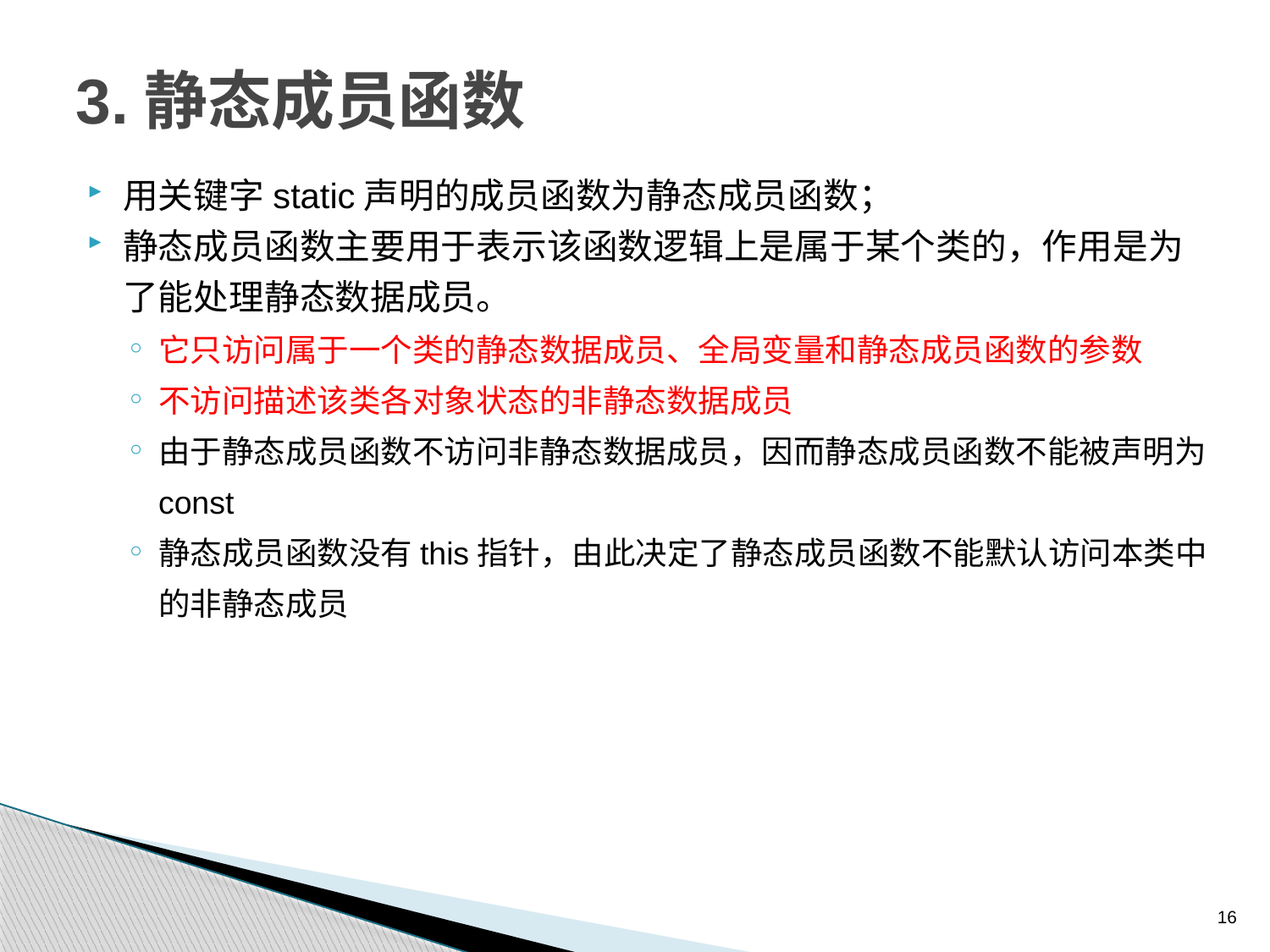

# 3.静态成员函数
用关键字static声明的成员函数为静态成员函数；
静态成员函数主要用于表示该函数逻辑上是属于某个类的，作用是为了能处理静态数据成员。
它只访问属于一个类的静态数据成员、全局变量和静态成员函数的参数
不访问描述该类各对象状态的非静态数据成员
由于静态成员函数不访问非静态数据成员，因而静态成员函数不能被声明为const
静态成员函数没有this指针，由此决定了静态成员函数不能默认访问本类中的非静态成员

16